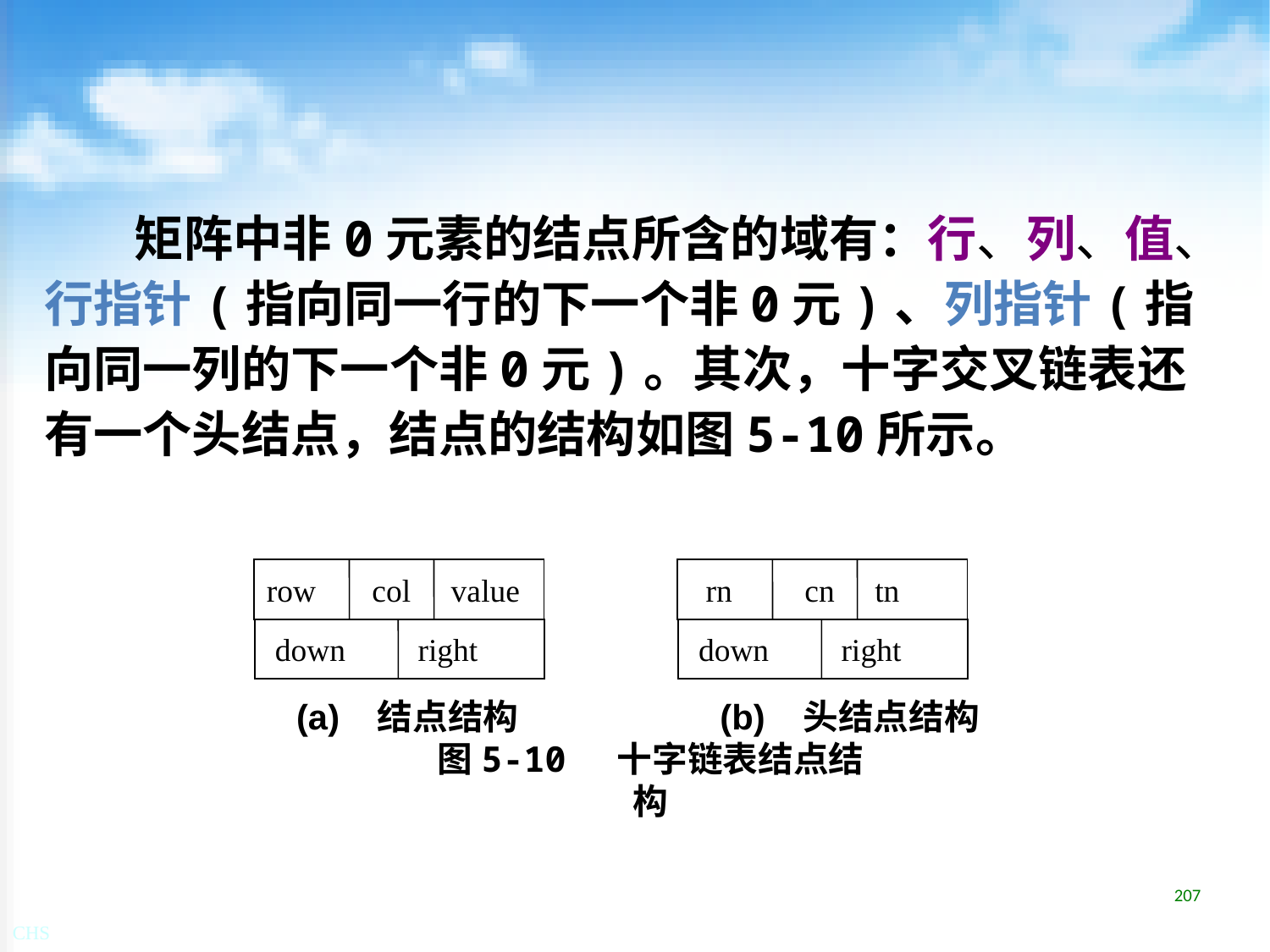

矩阵中非0元素的结点所含的域有：行、列、值、行指针(指向同一行的下一个非0元)、列指针(指向同一列的下一个非0元)。其次，十字交叉链表还有一个头结点，结点的结构如图5-10所示。
row       col     value

 down         right

  rn         cn     tn

 down         right

(a)   结点结构
(b)   头结点结构
图5-10  十字链表结点结构
207